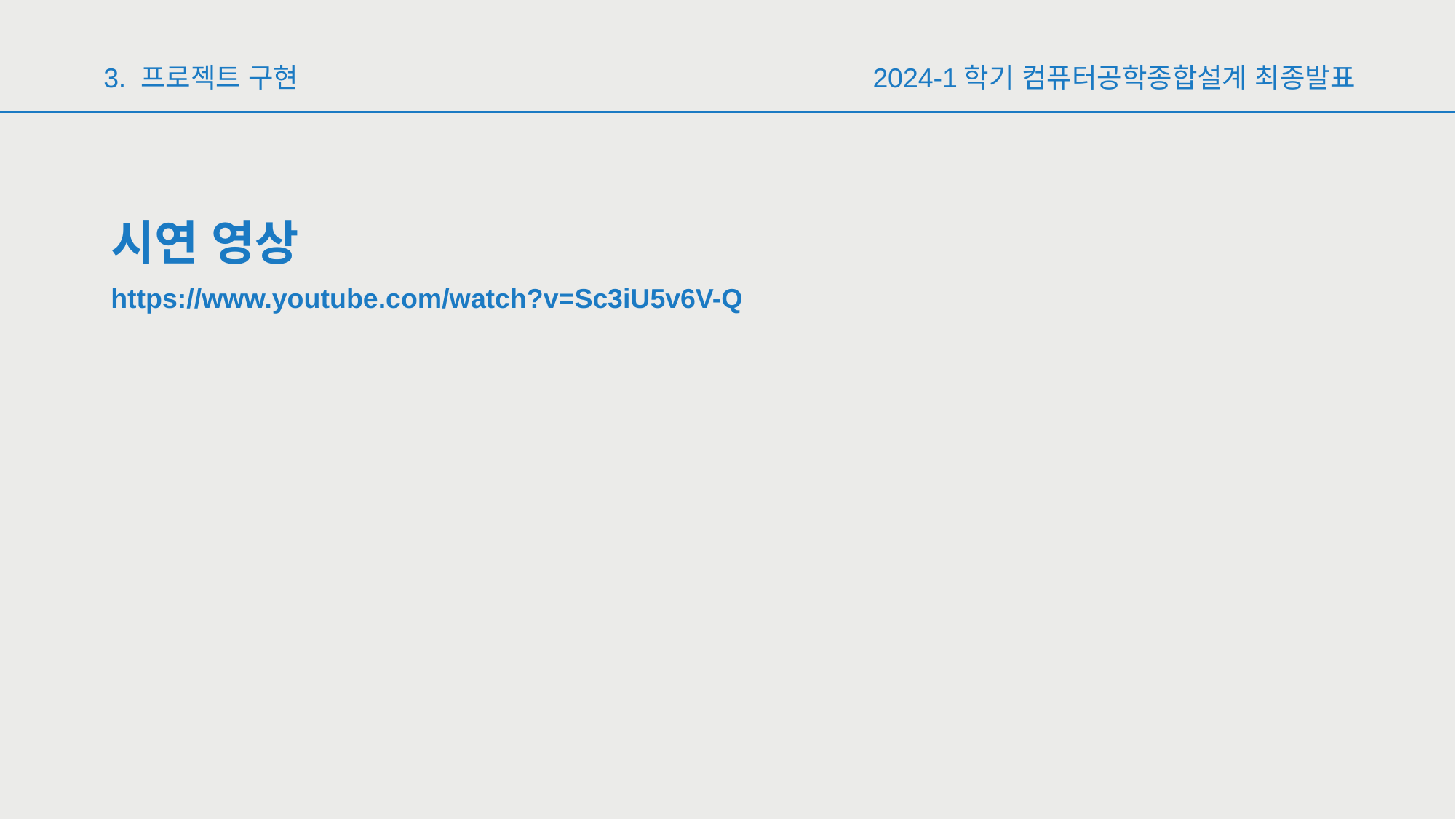

3. 프로젝트 구현
2024-1학기 컴퓨터공학종합설계 최종발표
시연 영상
https://www.youtube.com/watch?v=Sc3iU5v6V-Q